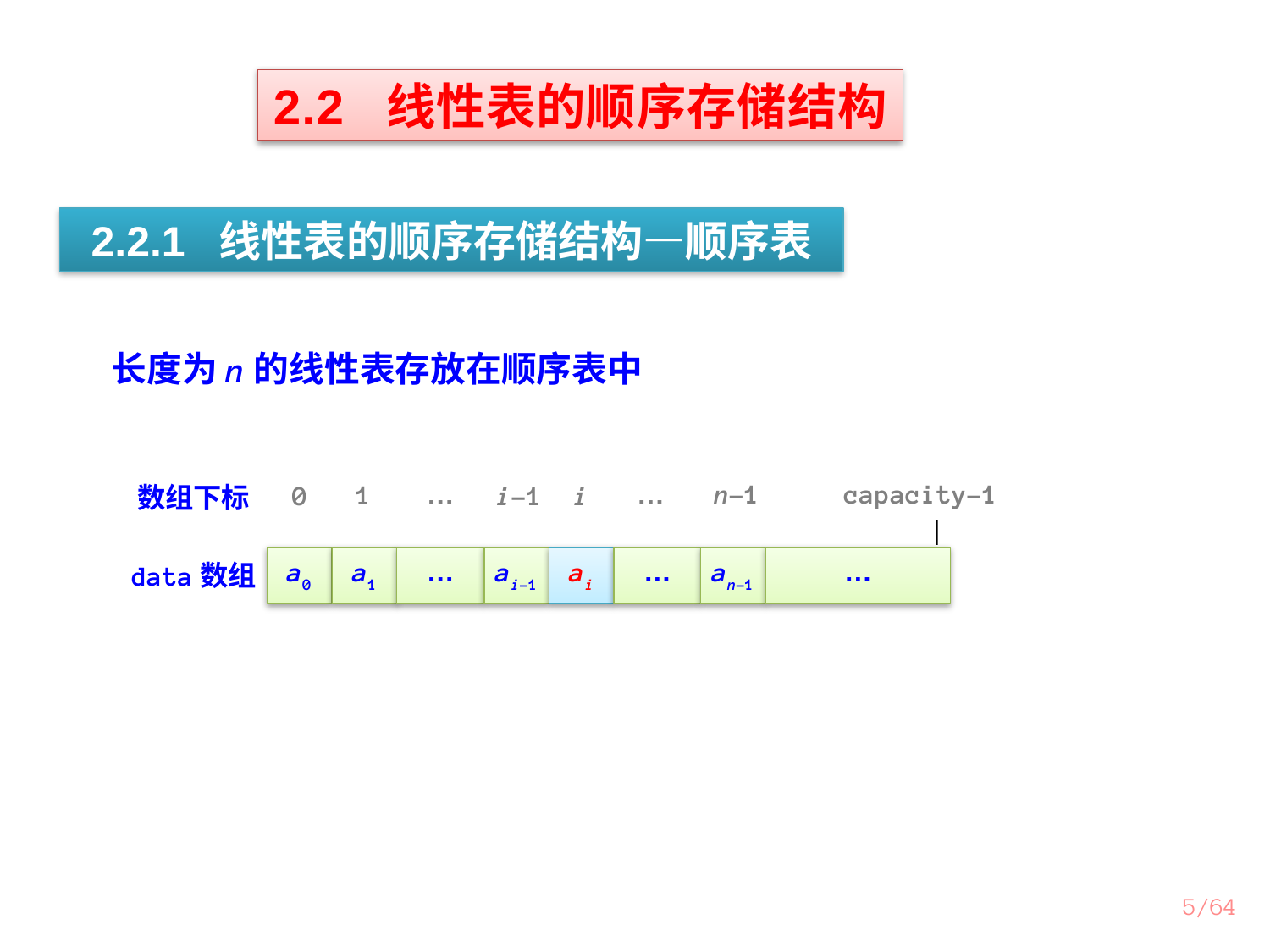

2.2  线性表的顺序存储结构
2.2.1  线性表的顺序存储结构—顺序表
长度为n的线性表存放在顺序表中
n-1
capacity-1
…
1
…
i-1
i
0
数组下标

a0
a1
…
ai-1
ai
…
an-1
…
data数组
5/64